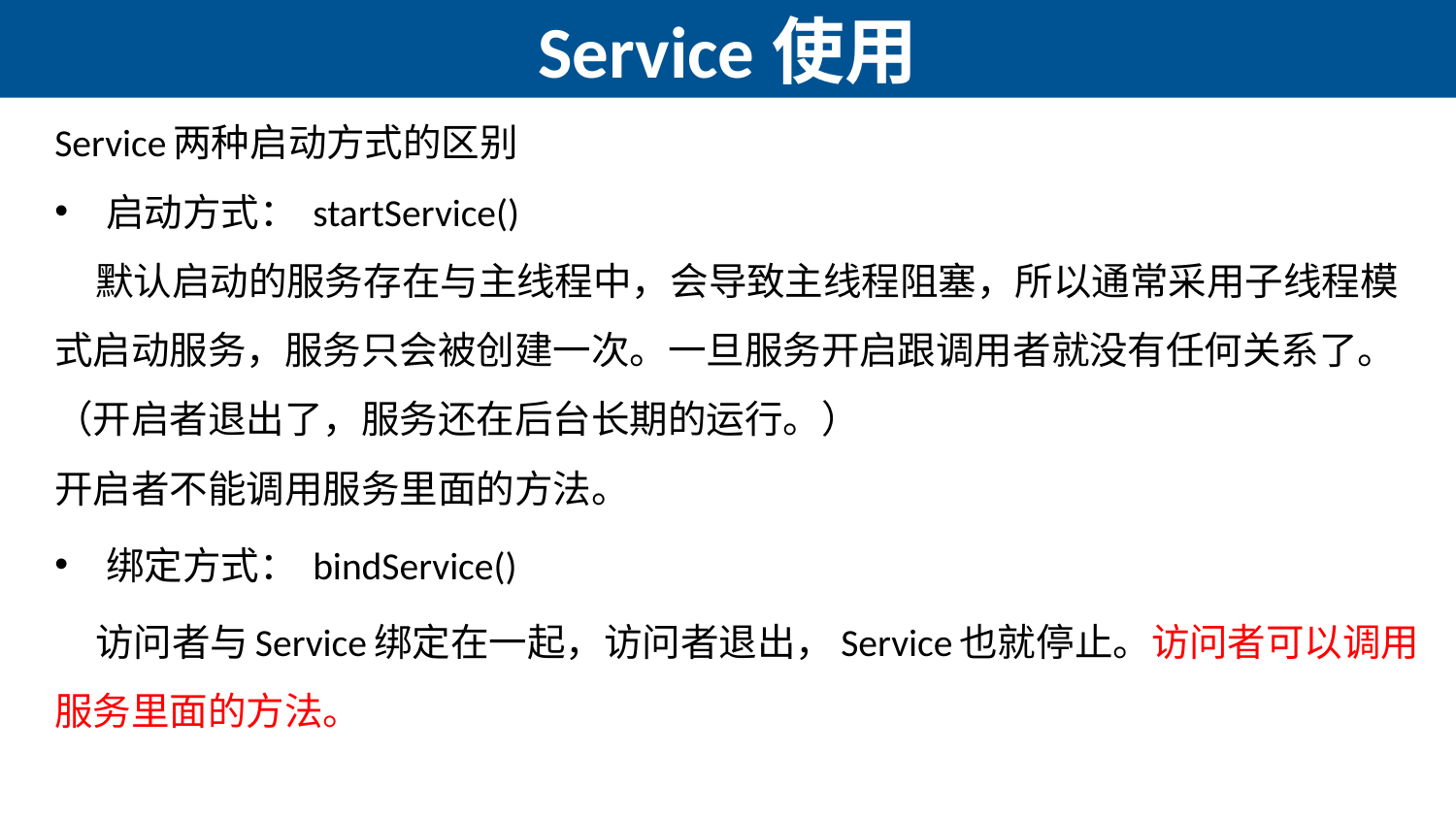

# Service使用
Service两种启动方式的区别
启动方式： startService()
    默认启动的服务存在与主线程中，会导致主线程阻塞，所以通常采用子线程模式启动服务，服务只会被创建一次。一旦服务开启跟调用者就没有任何关系了。（开启者退出了，服务还在后台长期的运行。）
开启者不能调用服务里面的方法。
绑定方式： bindService()
    访问者与Service绑定在一起，访问者退出，Service也就停止。访问者可以调用服务里面的方法。